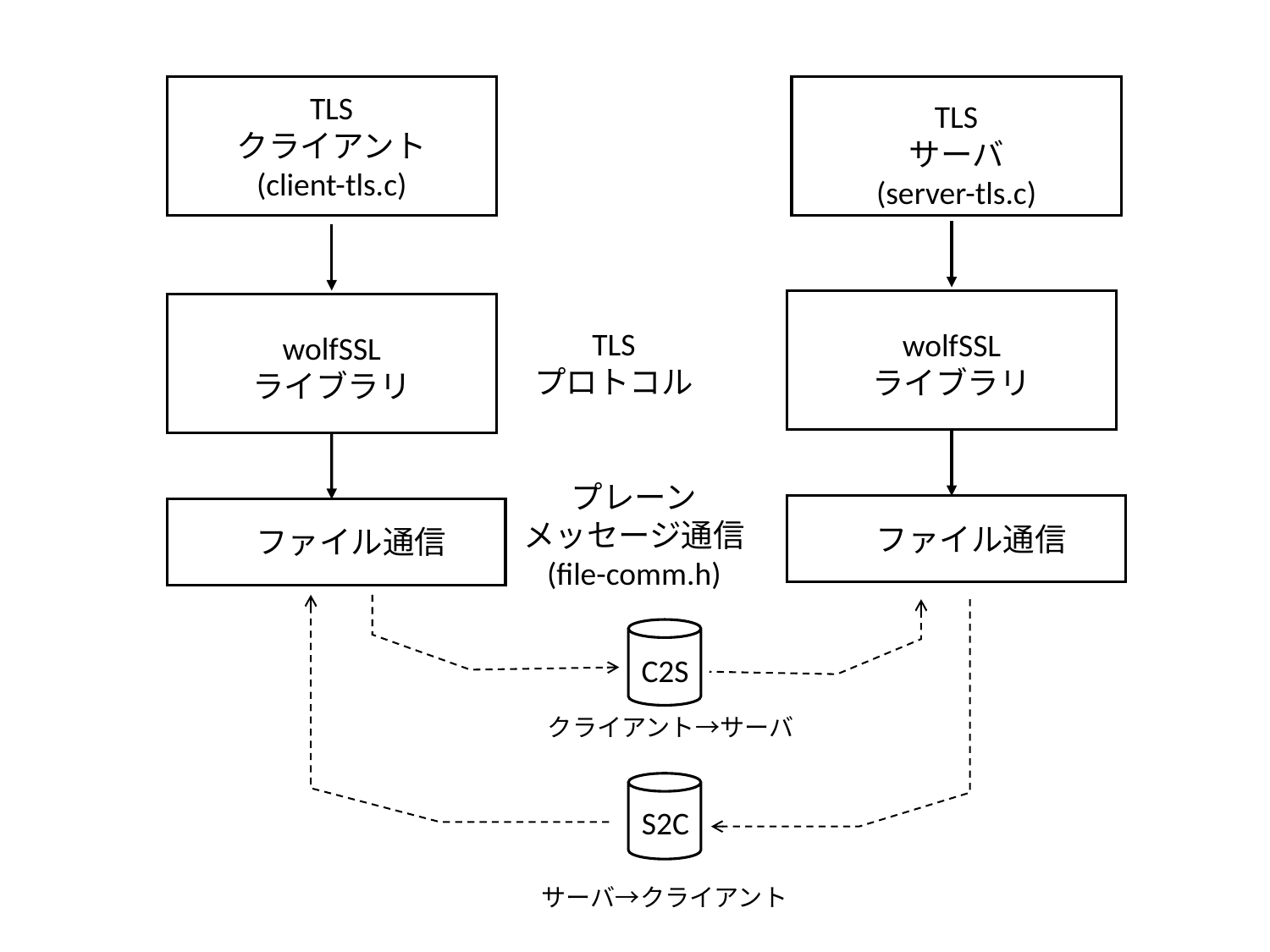

TLS
クライアント
(client-tls.c)
TLS
サーバ
(server-tls.c)

TLS
プロトコル
wolfSSL
ライブラリ
wolfSSL
ライブラリ
プレーン
メッセージ通信
(file-comm.h)

ファイル通信
ファイル通信

C2S
クライアント→サーバ

S2C
サーバ→クライアント